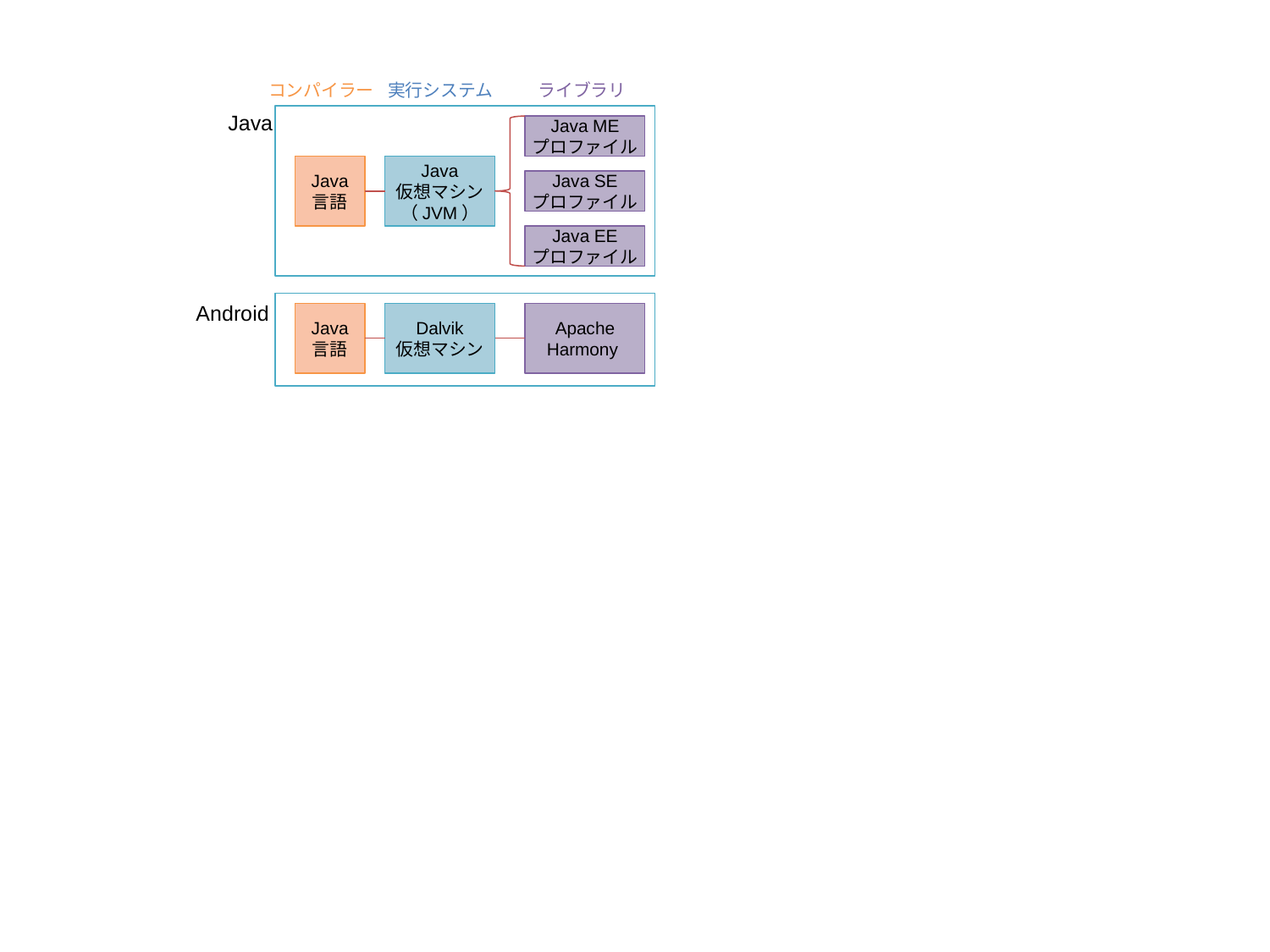

コンパイラー
実行システム
ライブラリ
Java

Java ME
プロファイル
Java
言語
Java
仮想マシン
（JVM）
Java SE
プロファイル
Java EE
プロファイル

Android
Java
言語
Dalvik
仮想マシン
Apache
Harmony